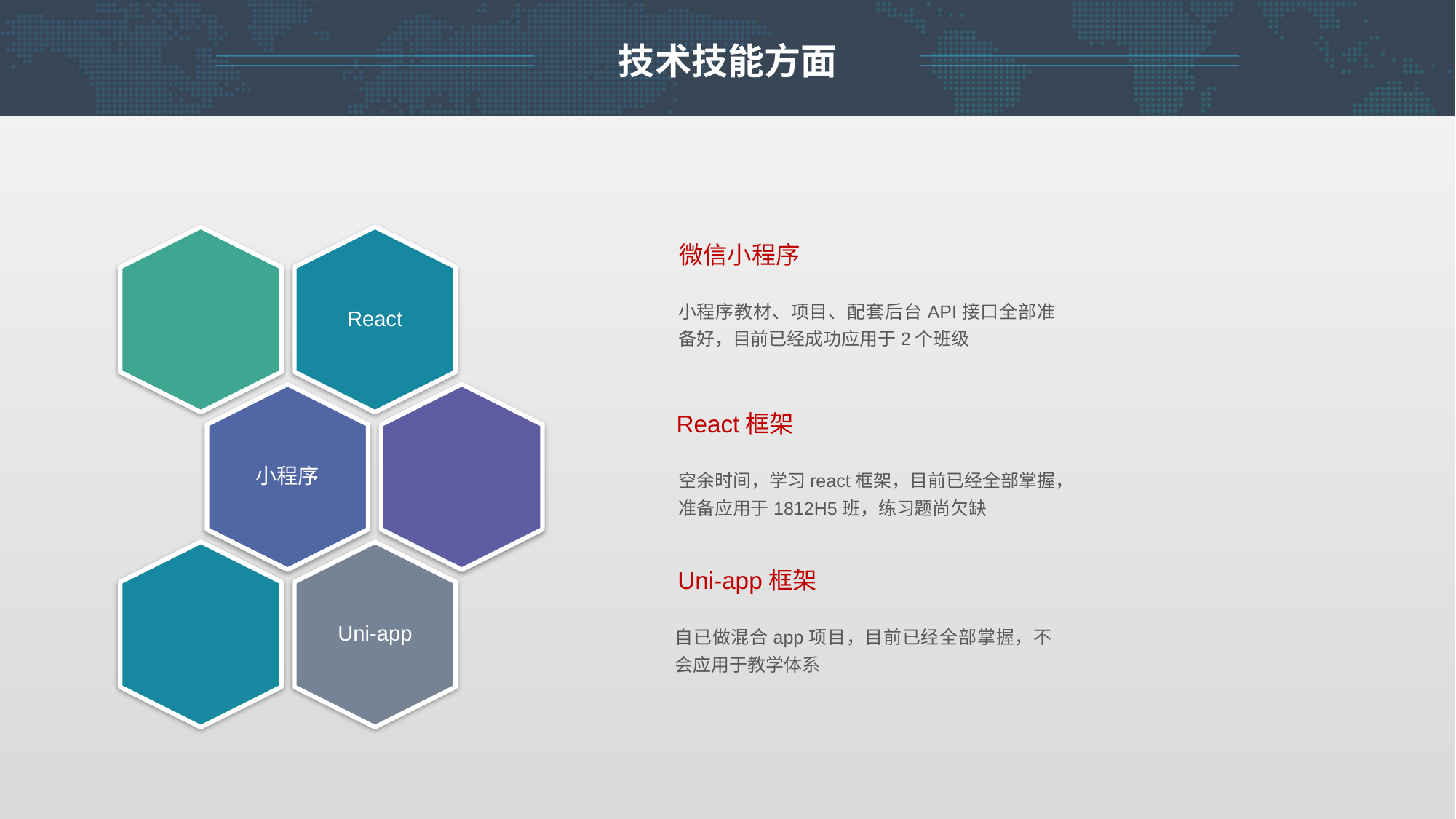

技术技能方面
React

小程序

Uni-app

微信小程序
小程序教材、项目、配套后台API接口全部准备好，目前已经成功应用于2个班级
React框架
空余时间，学习react框架，目前已经全部掌握，准备应用于1812H5班，练习题尚欠缺
Uni-app框架
自已做混合app项目，目前已经全部掌握，不会应用于教学体系